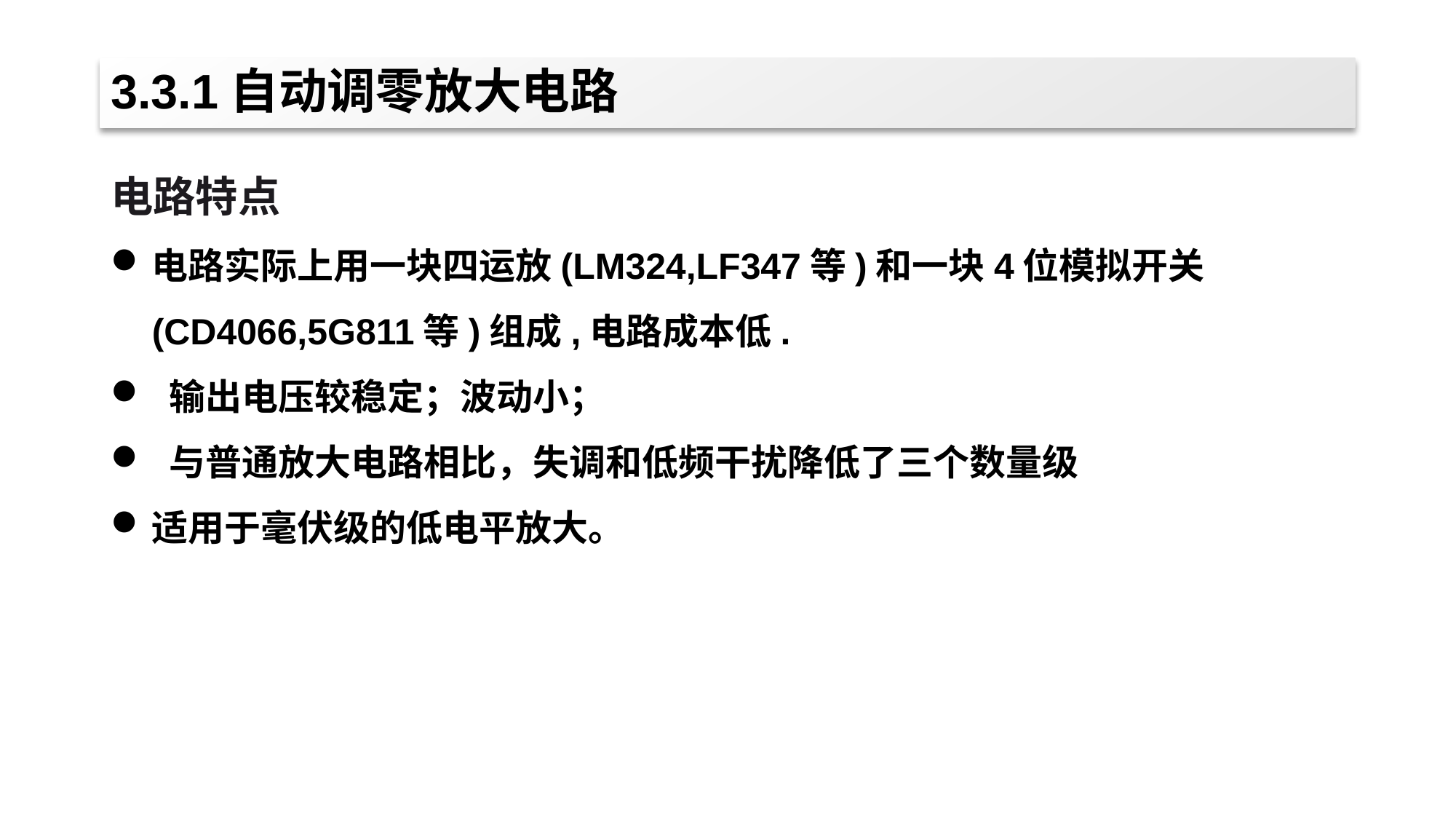

# 3.3.1自动调零放大电路
电路特点
电路实际上用一块四运放(LM324,LF347等)和一块4位模拟开关(CD4066,5G811等)组成,电路成本低.
 输出电压较稳定；波动小；
 与普通放大电路相比，失调和低频干扰降低了三个数量级
适用于毫伏级的低电平放大。